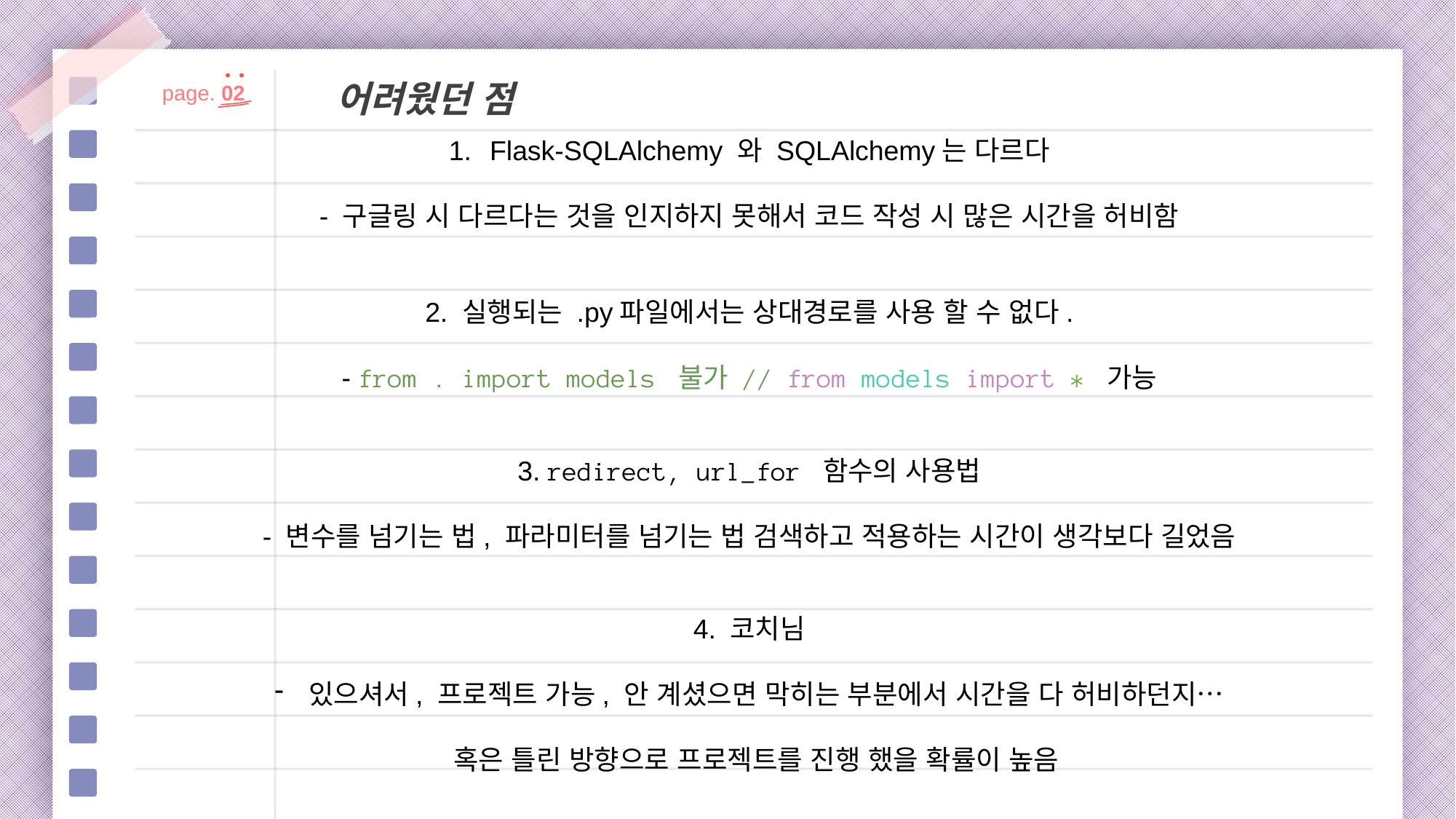

어려웠던 점

page. 02
Flask-SQLAlchemy 와 SQLAlchemy는 다르다

- 구글링 시 다르다는 것을 인지하지 못해서 코드 작성 시 많은 시간을 허비함
2. 실행되는 .py파일에서는 상대경로를 사용 할 수 없다.

- from . import models 불가 // from models import * 가능
3. redirect, url_for 함수의 사용법

- 변수를 넘기는 법, 파라미터를 넘기는 법 검색하고 적용하는 시간이 생각보다 길었음
4. 코치님

있으셔서, 프로젝트 가능, 안 계셨으면 막히는 부분에서 시간을 다 허비하던지…

 혹은 틀린 방향으로 프로젝트를 진행 했을 확률이 높음